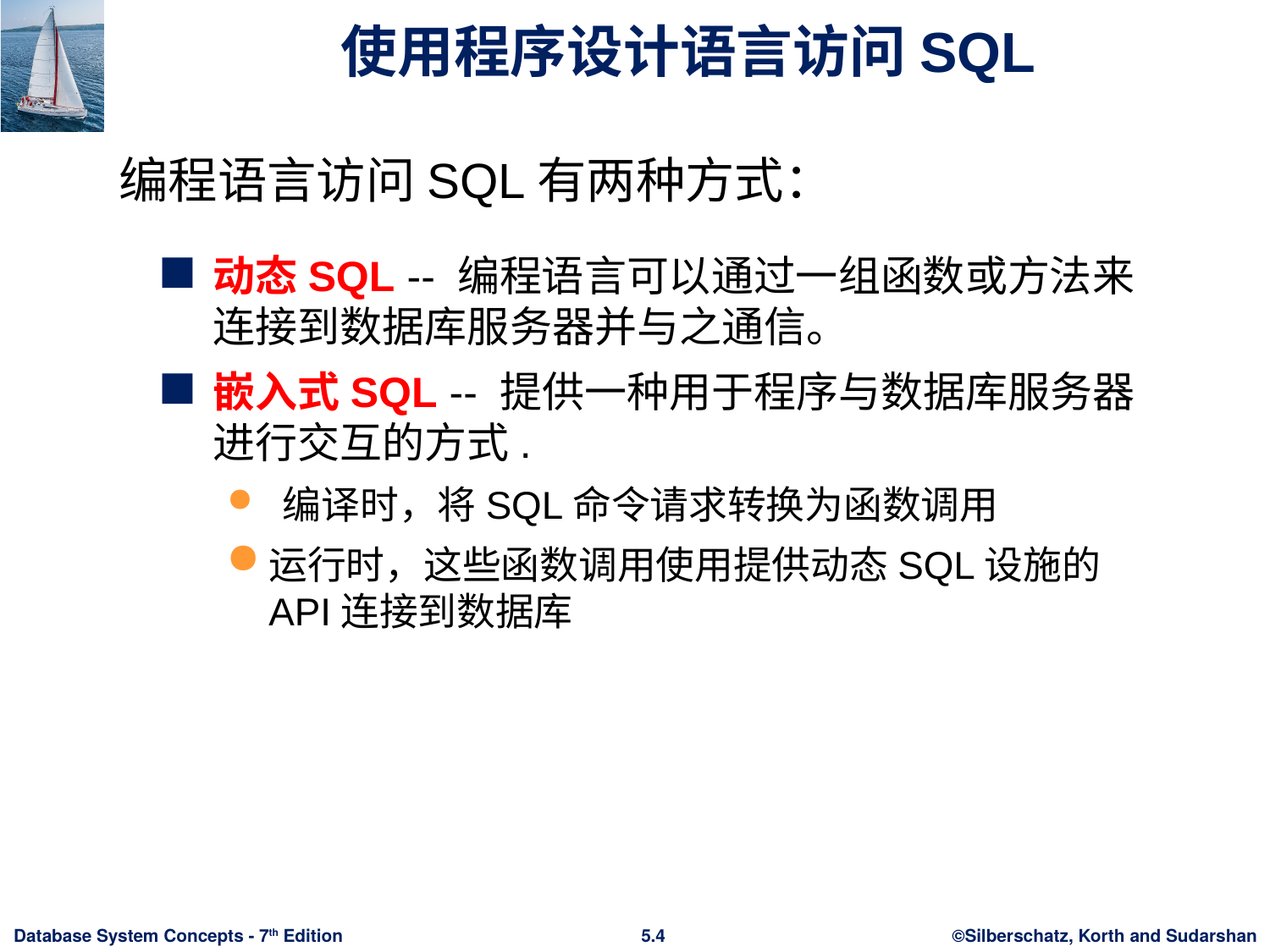

# 使用程序设计语言访问SQL
编程语言访问SQL有两种方式：
动态SQL -- 编程语言可以通过一组函数或方法来连接到数据库服务器并与之通信。
嵌入式SQL -- 提供一种用于程序与数据库服务器进行交互的方式.
 编译时，将SQL命令请求转换为函数调用
运行时，这些函数调用使用提供动态SQL设施的API连接到数据库